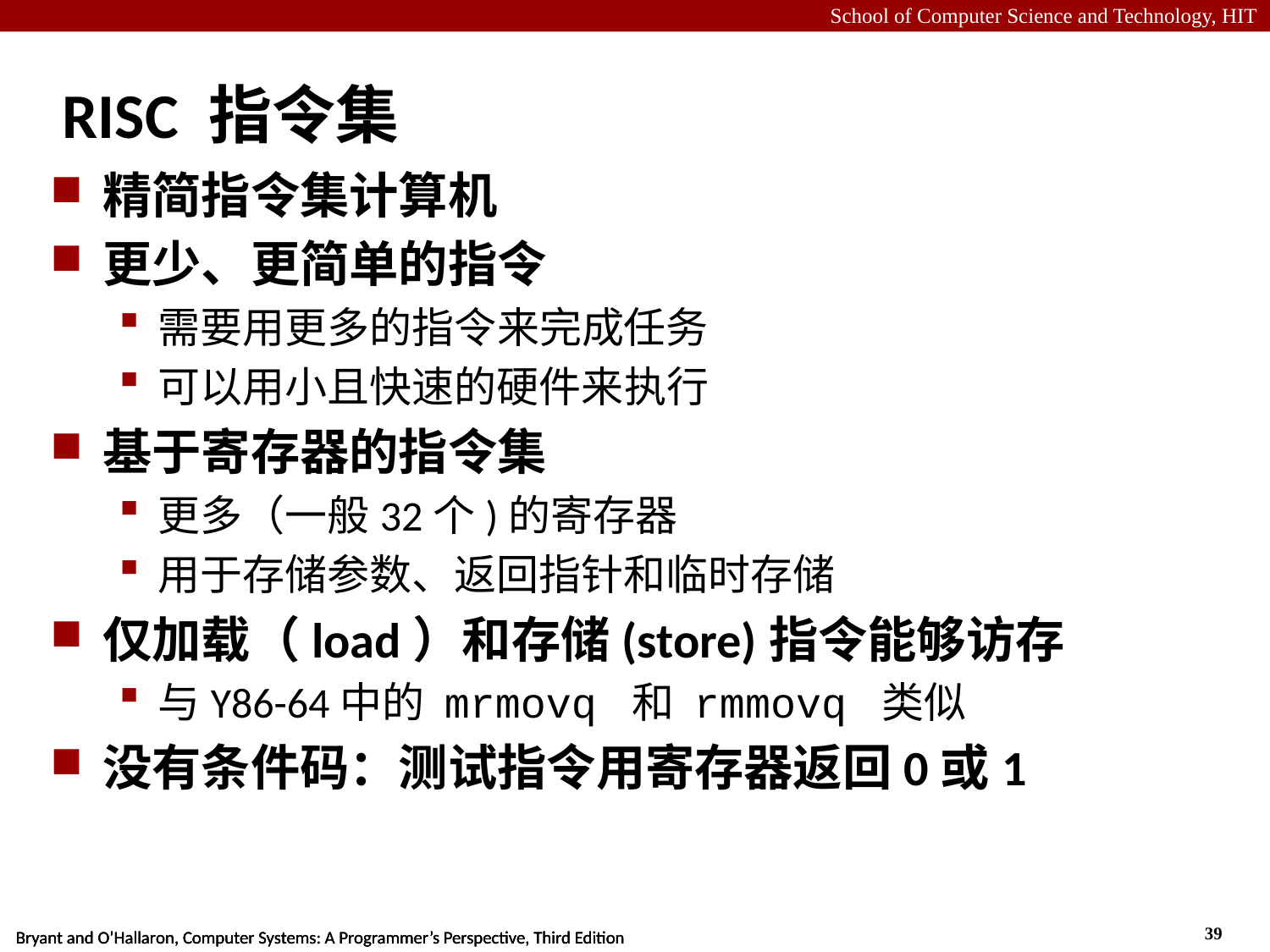

# RISC 指令集
精简指令集计算机
更少、更简单的指令
需要用更多的指令来完成任务
可以用小且快速的硬件来执行
基于寄存器的指令集
更多（一般32个)的寄存器
用于存储参数、返回指针和临时存储
仅加载（load）和存储(store)指令能够访存
与Y86-64中的 mrmovq 和 rmmovq 类似
没有条件码：测试指令用寄存器返回0或1